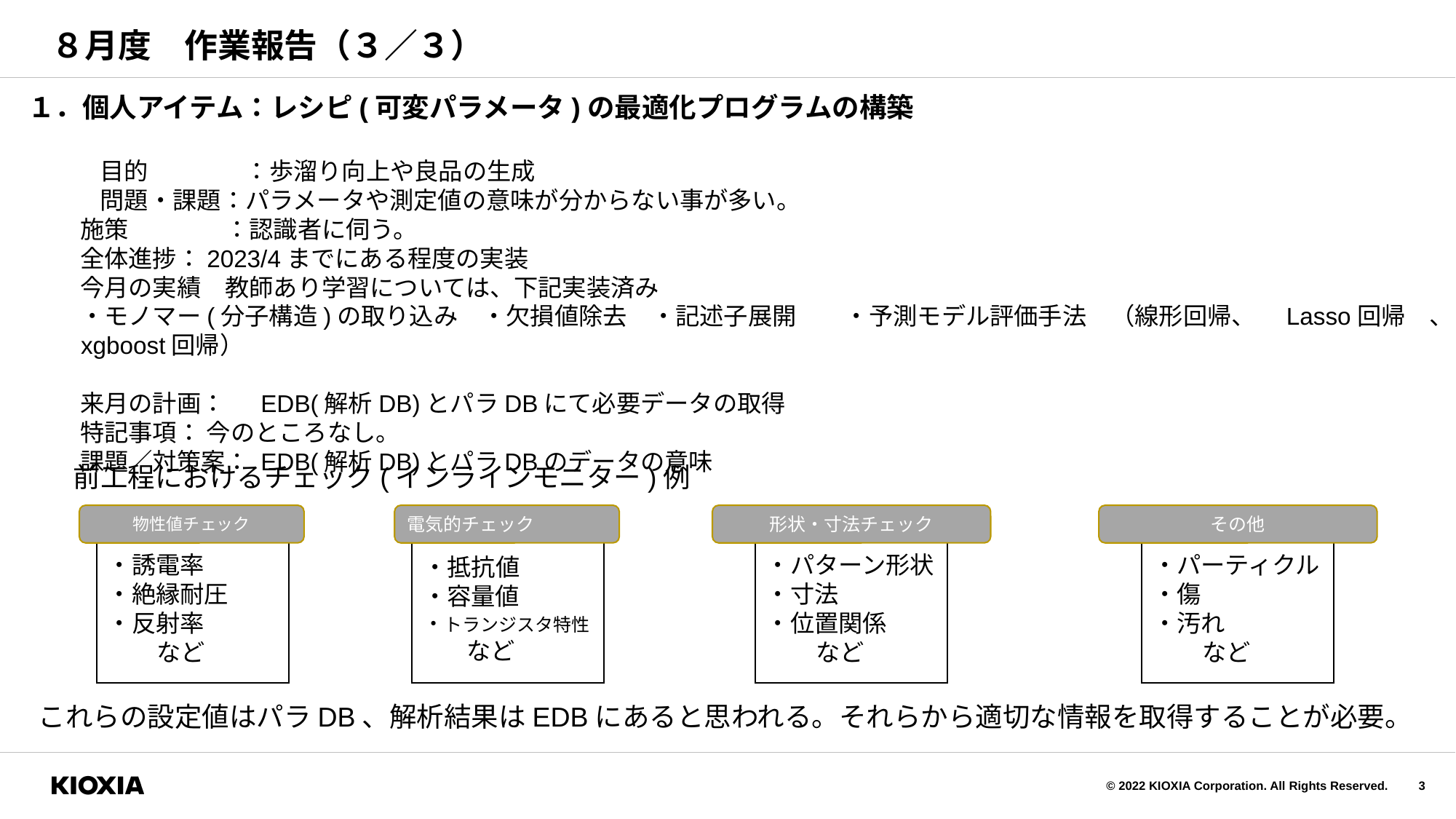

# ８月度　作業報告（３／３）
１．個人アイテム：レシピ(可変パラメータ)の最適化プログラムの構築
　　　目的　　　　：歩溜り向上や良品の生成
　　　問題・課題：パラメータや測定値の意味が分からない事が多い。
施策　　　　：認識者に伺う。
全体進捗：2023/4までにある程度の実装
今月の実績　教師あり学習については、下記実装済み
・モノマー(分子構造)の取り込み　・欠損値除去　・記述子展開　　・予測モデル評価手法　（線形回帰、　Lasso回帰　、xgboost回帰）

来月の計画：　 EDB(解析DB)とパラDBにて必要データの取得
特記事項： 今のところなし。
課題／対策案： EDB(解析DB)とパラDBのデータの意味

前工程におけるチェック(インラインモニター)例
物性値チェック
・誘電率
・絶縁耐圧
・反射率
        など
電気的チェック
・抵抗値
・容量値
・トランジスタ特性
       など
形状・寸法チェック
・パターン形状
・寸法
・位置関係
        など
その他
・パーティクル
・傷
・汚れ
        など
これらの設定値はパラDB、解析結果はEDBにあると思われる。それらから適切な情報を取得することが必要。